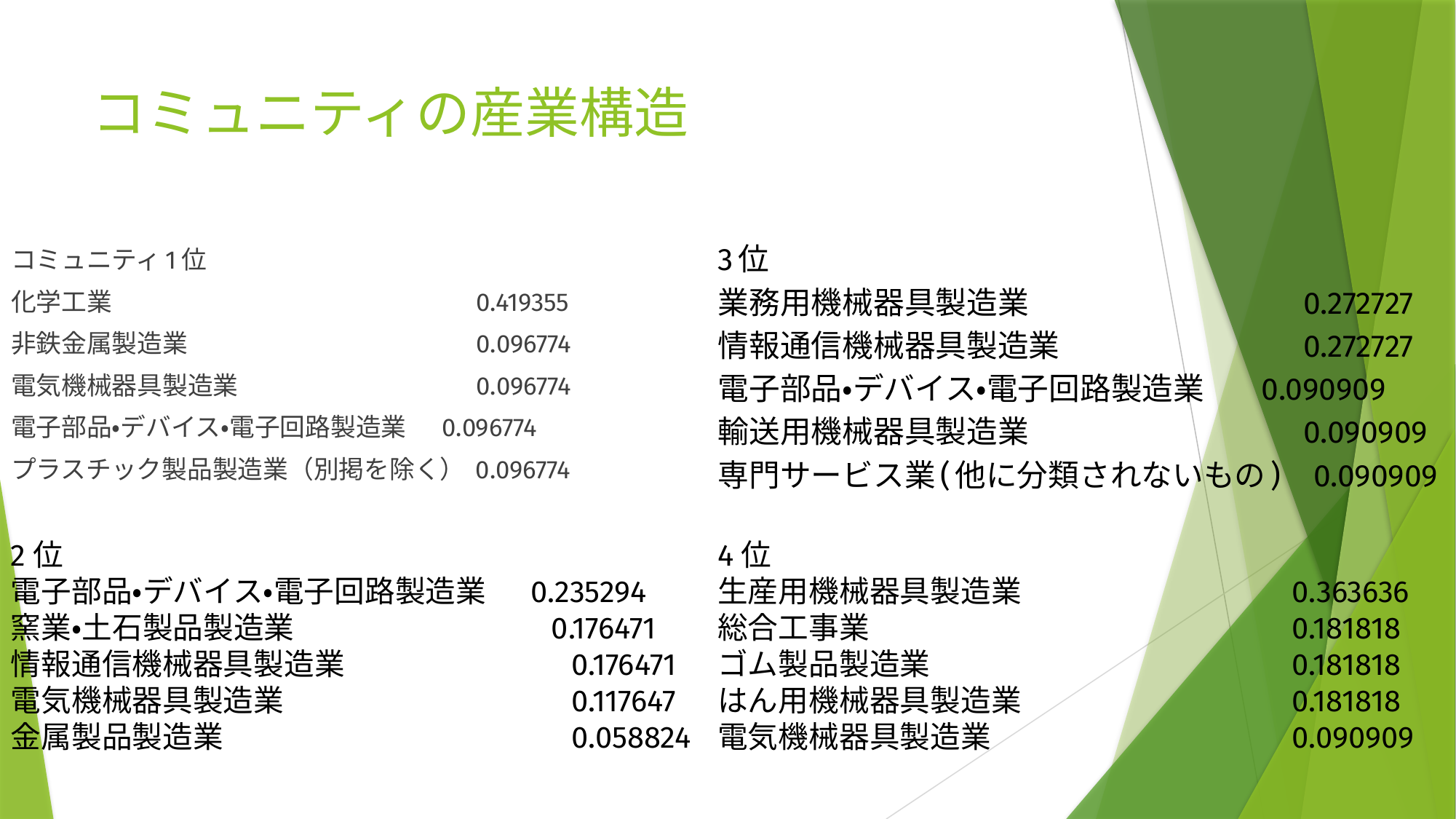

# コミュニティの産業構造
コミュニティ1位
化学工業 　　　　　　　　　　　　　　0.419355
非鉄金属製造業 　　　　　　　　　　　0.096774
電気機械器具製造業 　　　　　　　　　0.096774
電子部品・デバイス・電子回路製造業 　0.096774
プラスチック製品製造業（別掲を除く） 0.096774

3位
業務用機械器具製造業 　　　　　　　　  0.272727
情報通信機械器具製造業 　　　　　　　  0.272727
電子部品・デバイス・電子回路製造業 　  0.090909
輸送用機械器具製造業 　　　　　　　　  0.090909
専門サービス業(他に分類されないもの)    0.090909

2位
電子部品・デバイス・電子回路製造業 　0.235294
窯業・土石製品製造業 　　　　　　　　0.176471
情報通信機械器具製造業 　　　　　　　0.176471
電気機械器具製造業　　　　　　　　　 0.117647
金属製品製造業 　　　　　　　　　　　0.058824
4位
生産用機械器具製造業　　　　　　　　   0.363636
総合工事業 　　　　　　　　　　　　　  0.181818
ゴム製品製造業 　　　　　　　　　　　  0.181818
はん用機械器具製造業 　　　　　　　　  0.181818
電気機械器具製造業 　　　　　　　　　  0.090909